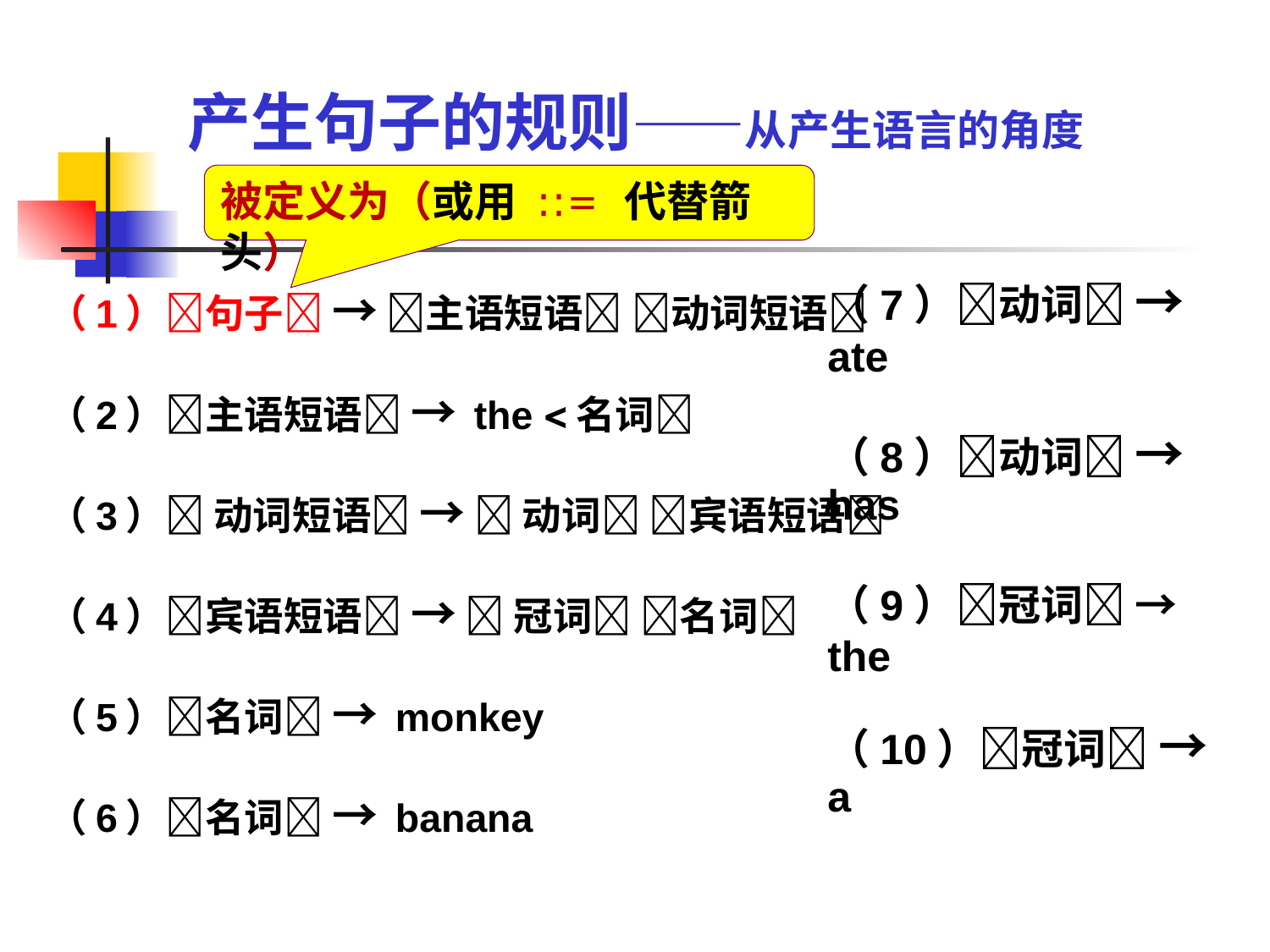

产生句子的规则——从产生语言的角度
被定义为（或用 ::= 代替箭头）
（7）<动词> → ate
（8）<动词> → has
（9）<冠词> → the
（10）<冠词> → a
（1）<句子> → <主语短语> <动词短语>
（2）<主语短语> → the <名词>
（3）< 动词短语> → < 动词> <宾语短语>
（4）<宾语短语> → < 冠词> <名词>
（5）<名词> → monkey
（6）<名词> → banana